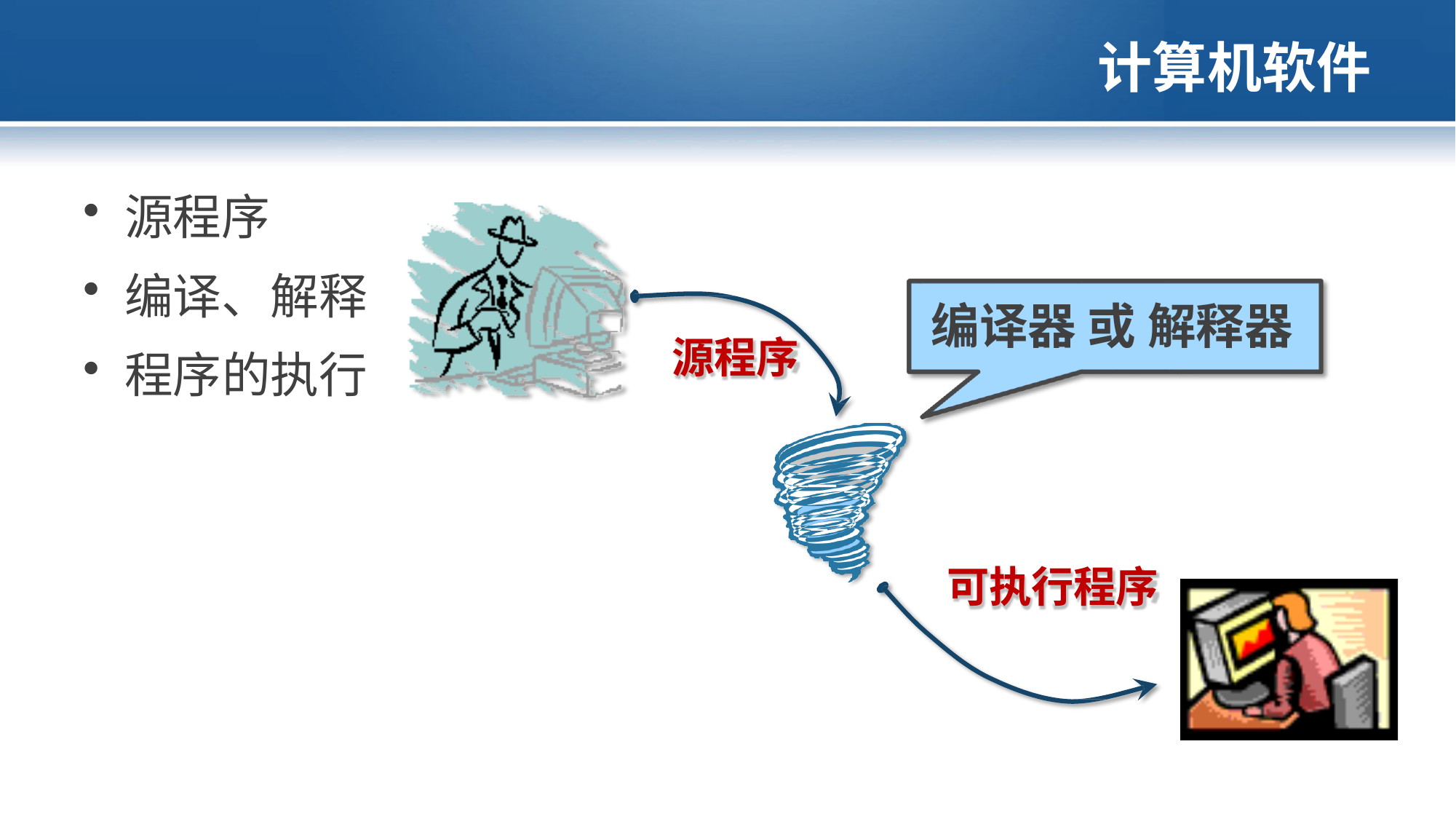

# 计算机软件
源程序
编译、解释
程序的执行

编译器 或 解释器

源程序

可执行程序